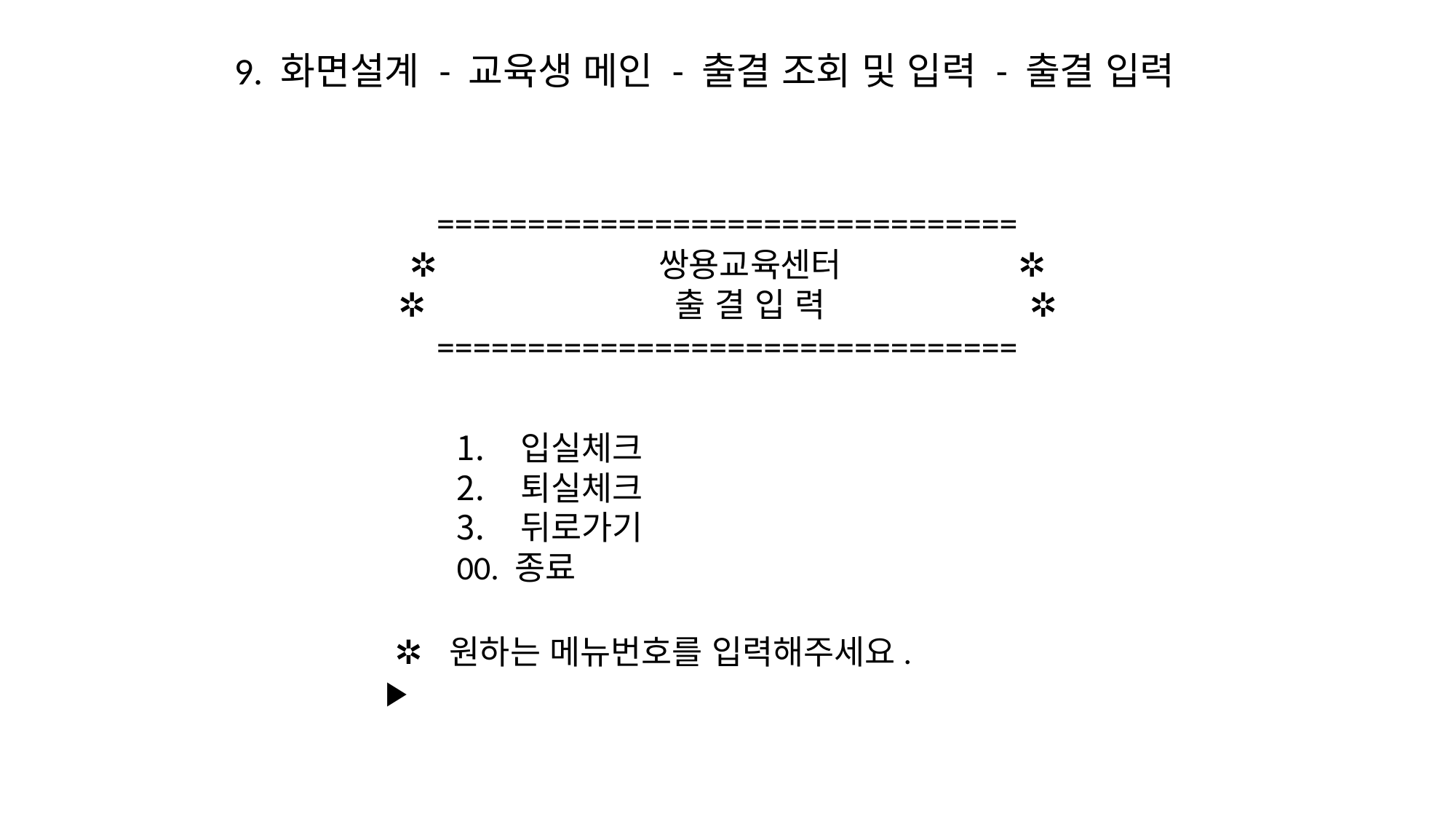

9. 화면설계 - 교육생 메인 - 출결 조회 및 입력 - 출결 입력
================================
✲                       쌍용교육센터                   ✲
✲                          출 결 입 력                      ✲
================================
입실체크
퇴실체크
뒤로가기
00. 종료
 ✲  원하는 메뉴번호를 입력해주세요.
▶